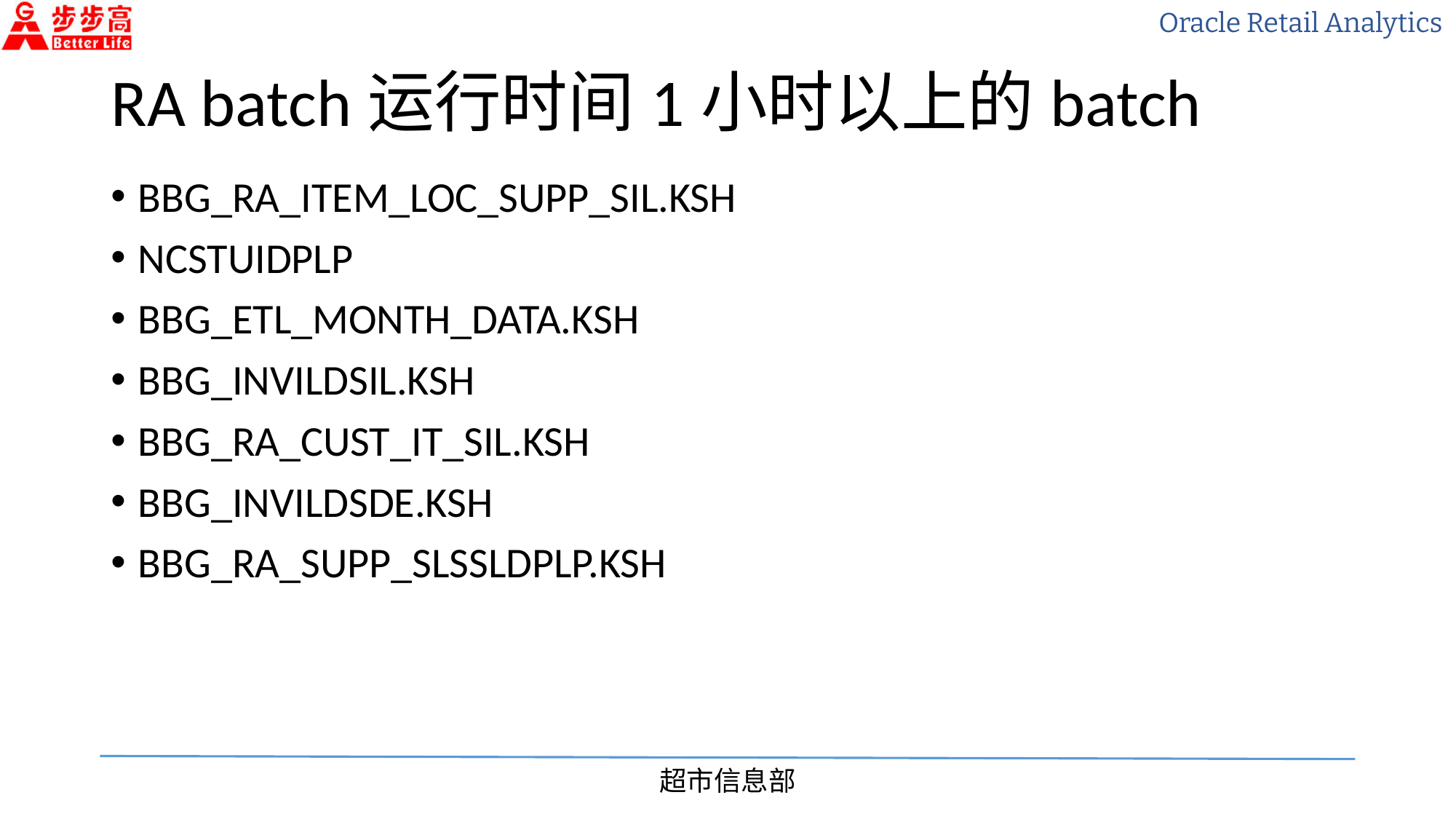

# RA batch运行时间1小时以上的batch
BBG_RA_ITEM_LOC_SUPP_SIL.KSH
NCSTUIDPLP
BBG_ETL_MONTH_DATA.KSH
BBG_INVILDSIL.KSH
BBG_RA_CUST_IT_SIL.KSH
BBG_INVILDSDE.KSH
BBG_RA_SUPP_SLSSLDPLP.KSH